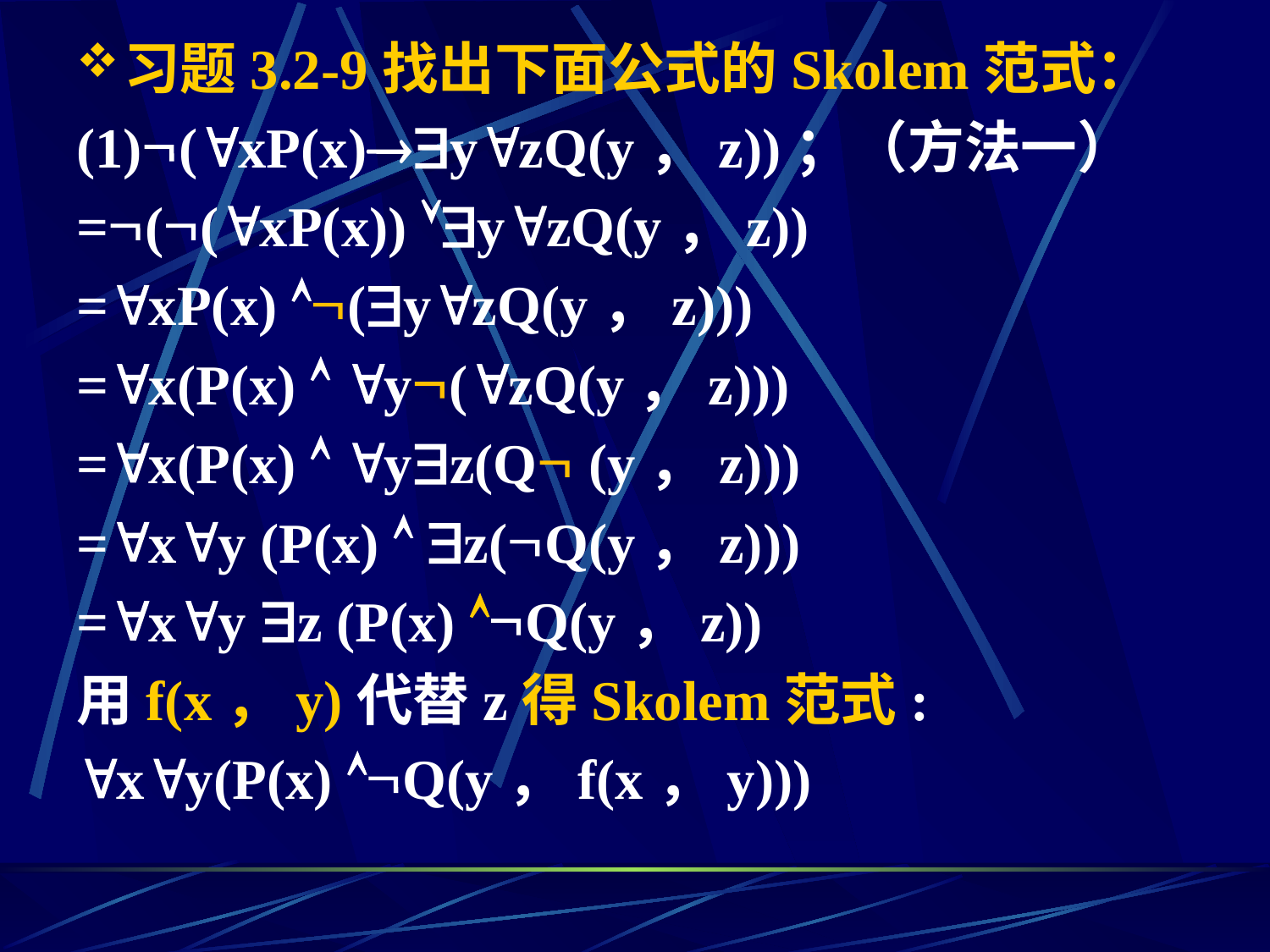

习题3.2-9找出下面公式的Skolem范式：
(1)¬(∀xP(x)→∃y∀zQ(y，z))；（方法一）
=¬(¬(∀xP(x)) ∨∃y∀zQ(y，z))
=∀xP(x) ∧¬(∃y∀zQ(y，z)))
=∀x(P(x) ∧ ∀y¬(∀zQ(y，z)))
=∀x(P(x) ∧ ∀y∃z(Q¬ (y，z)))
=∀x∀y (P(x) ∧ ∃z(¬Q(y，z)))
=∀x∀y ∃z (P(x) ∧¬Q(y，z))
用f(x，y)代替z得Skolem范式:
∀x∀y(P(x) ∧¬Q(y，f(x，y)))